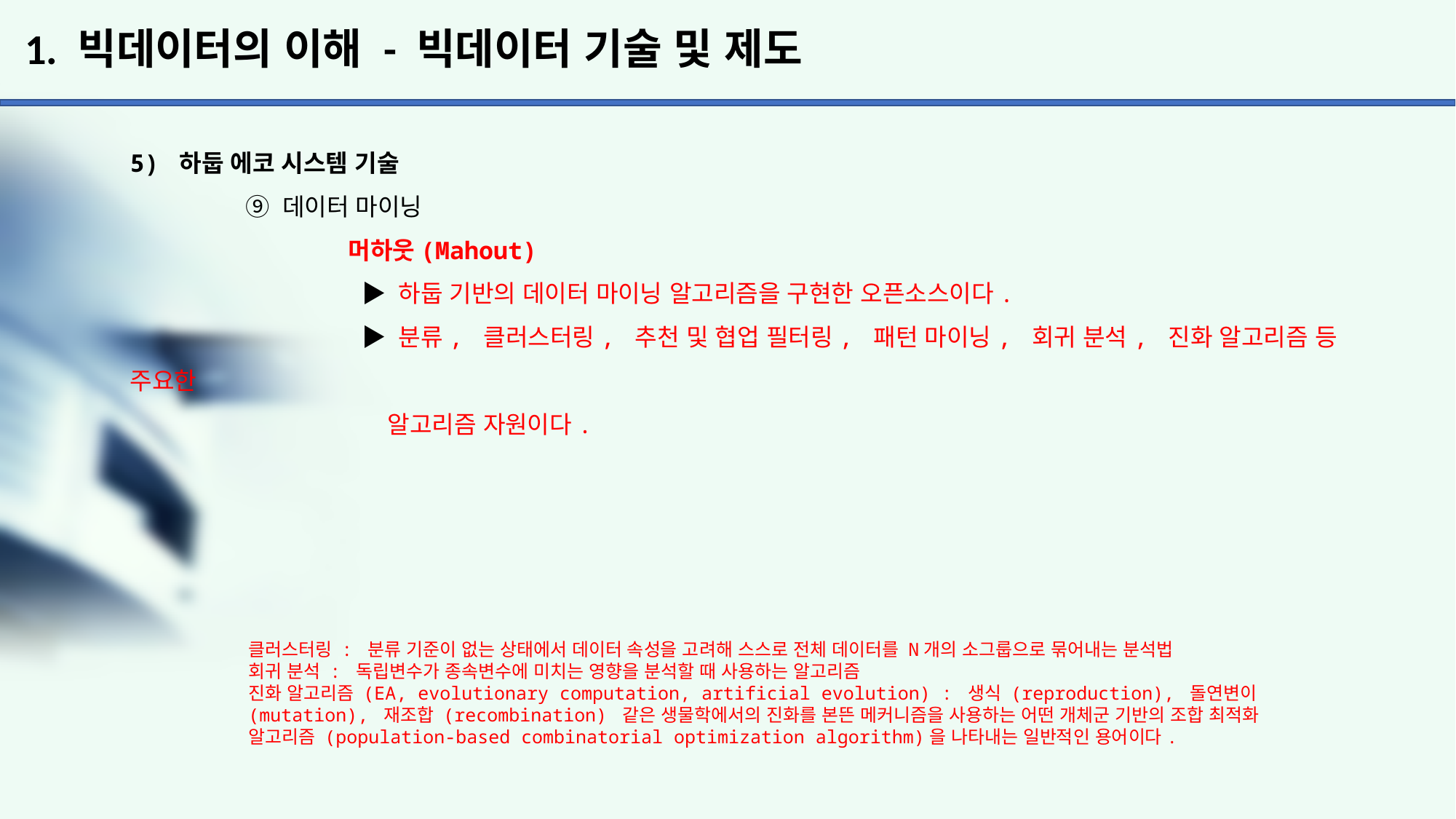

# 1. 빅데이터의 이해 - 빅데이터 기술 및 제도
5) 하둡 에코 시스템 기술
	 ⑨ 데이터 마이닝
		머하웃(Mahout)
		  ▶ 하둡 기반의 데이터 마이닝 알고리즘을 구현한 오픈소스이다.
		  ▶ 분류, 클러스터링, 추천 및 협업 필터링, 패턴 마이닝, 회귀 분석, 진화 알고리즘 등 주요한
		     알고리즘 자원이다.
클러스터링 : 분류 기준이 없는 상태에서 데이터 속성을 고려해 스스로 전체 데이터를 N개의 소그룹으로 묶어내는 분석법
회귀 분석 : 독립변수가 종속변수에 미치는 영향을 분석할 때 사용하는 알고리즘
진화 알고리즘 (EA, evolutionary computation, artificial evolution) : 생식 (reproduction), 돌연변이 (mutation), 재조합 (recombination) 같은 생물학에서의 진화를 본뜬 메커니즘을 사용하는 어떤 개체군 기반의 조합 최적화 알고리즘 (population-based combinatorial optimization algorithm)을 나타내는 일반적인 용어이다.